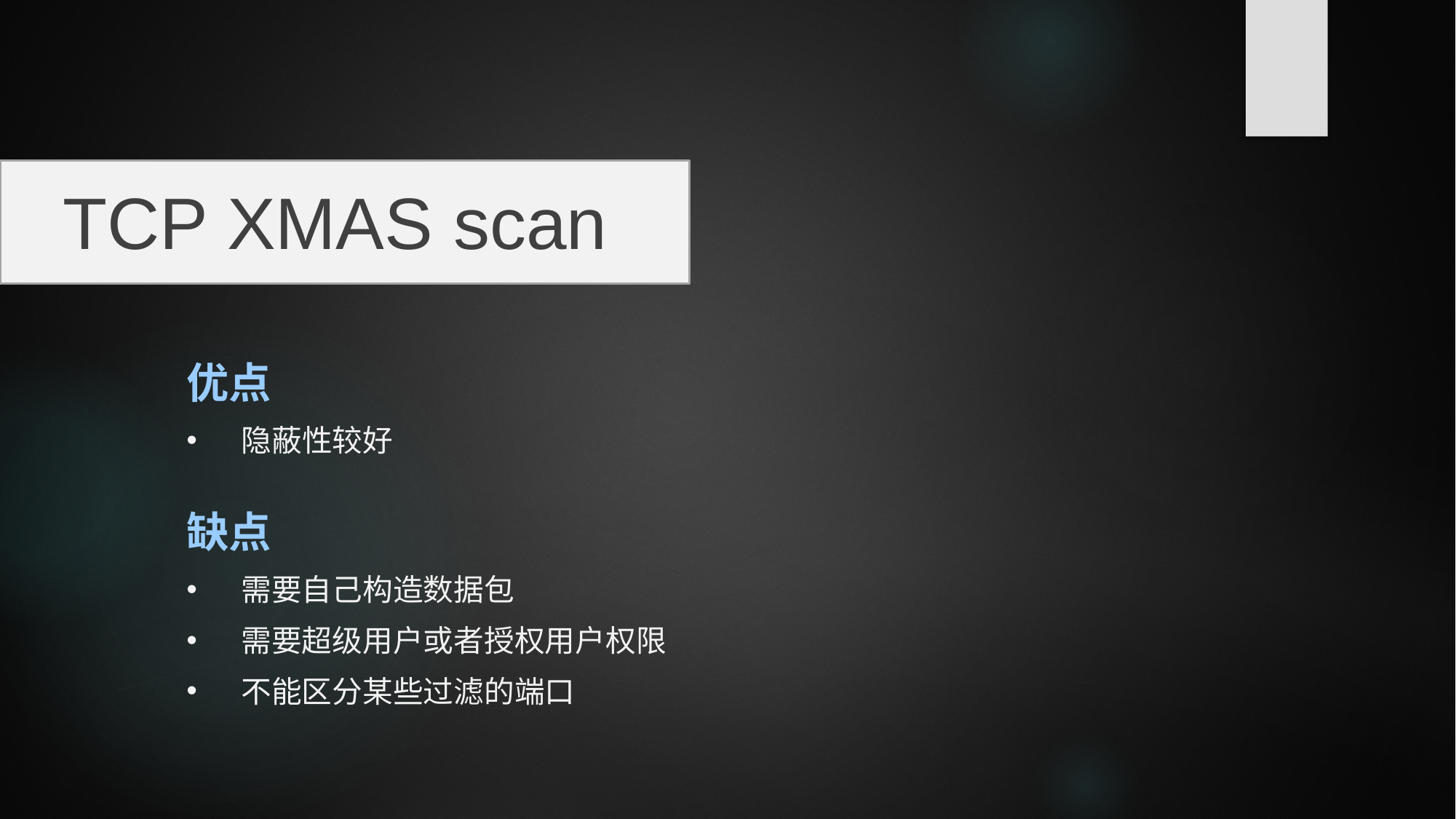

TCP XMAS scan
优点
隐蔽性较好
缺点
需要自己构造数据包
需要超级用户或者授权用户权限
不能区分某些过滤的端口